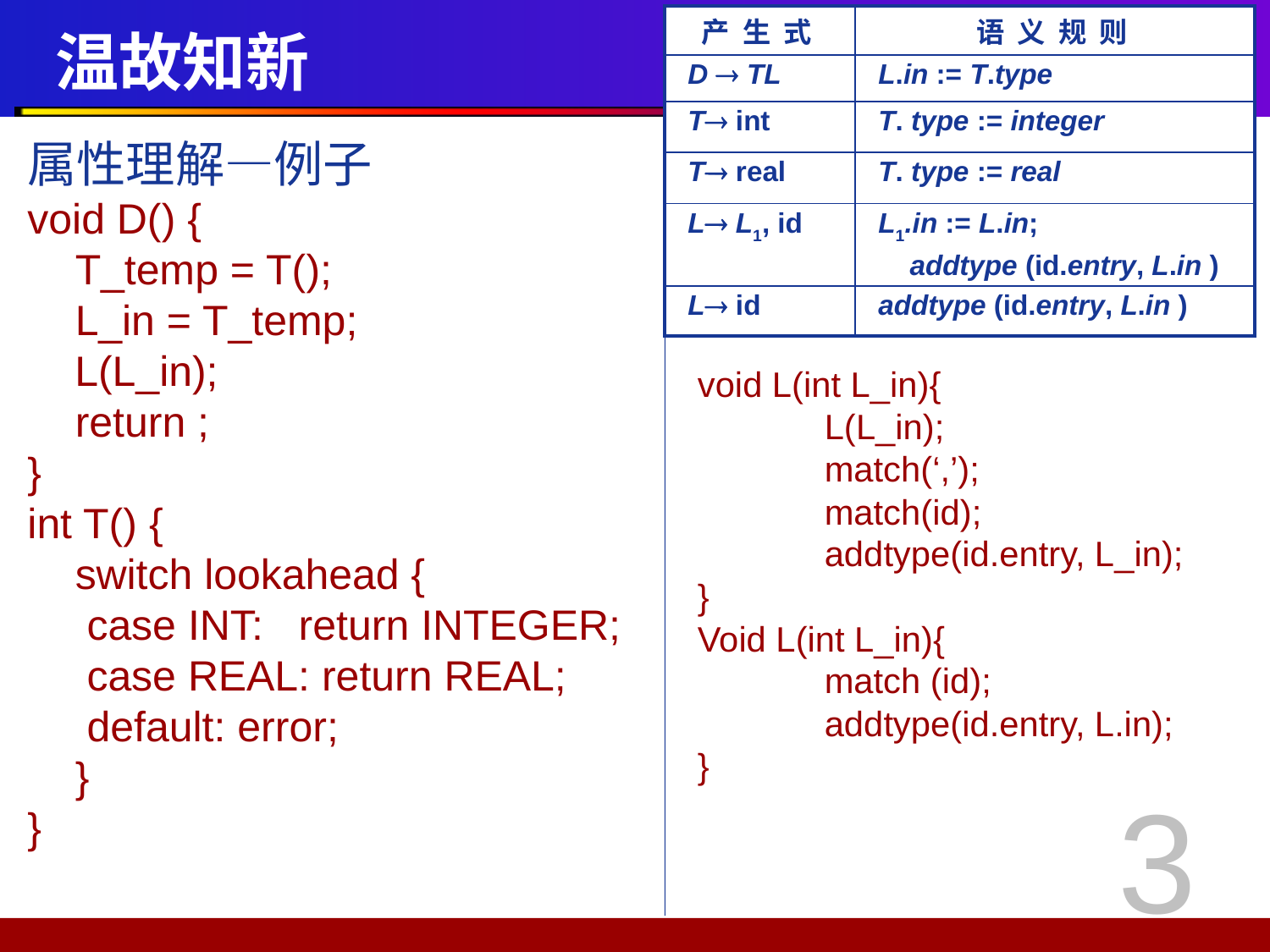

| 产 生 式 | 语 义 规 则 |
| --- | --- |
| D → TL | L.in := T.type |
| T→ int | T. type := integer |
| T→ real | T. type := real |
| L→ L1, id | L1.in := L.in; addtype (id.entry, L.in ) |
| L→ id | addtype (id.entry, L.in ) |
# 温故知新
属性理解—例子
void D() {
	T_temp = T();
	L_in = T_temp;
    L(L_in);
	return ;
}
int T() {
	switch lookahead {
     case INT:   return INTEGER;
     case REAL: return REAL;
	 default: error;
	}
}

void L(int L_in){
	L(L_in);
	match(‘,’);
	match(id);
	addtype(id.entry, L_in);
}
Void L(int L_in){
	match (id);
	addtype(id.entry, L.in);
}
3